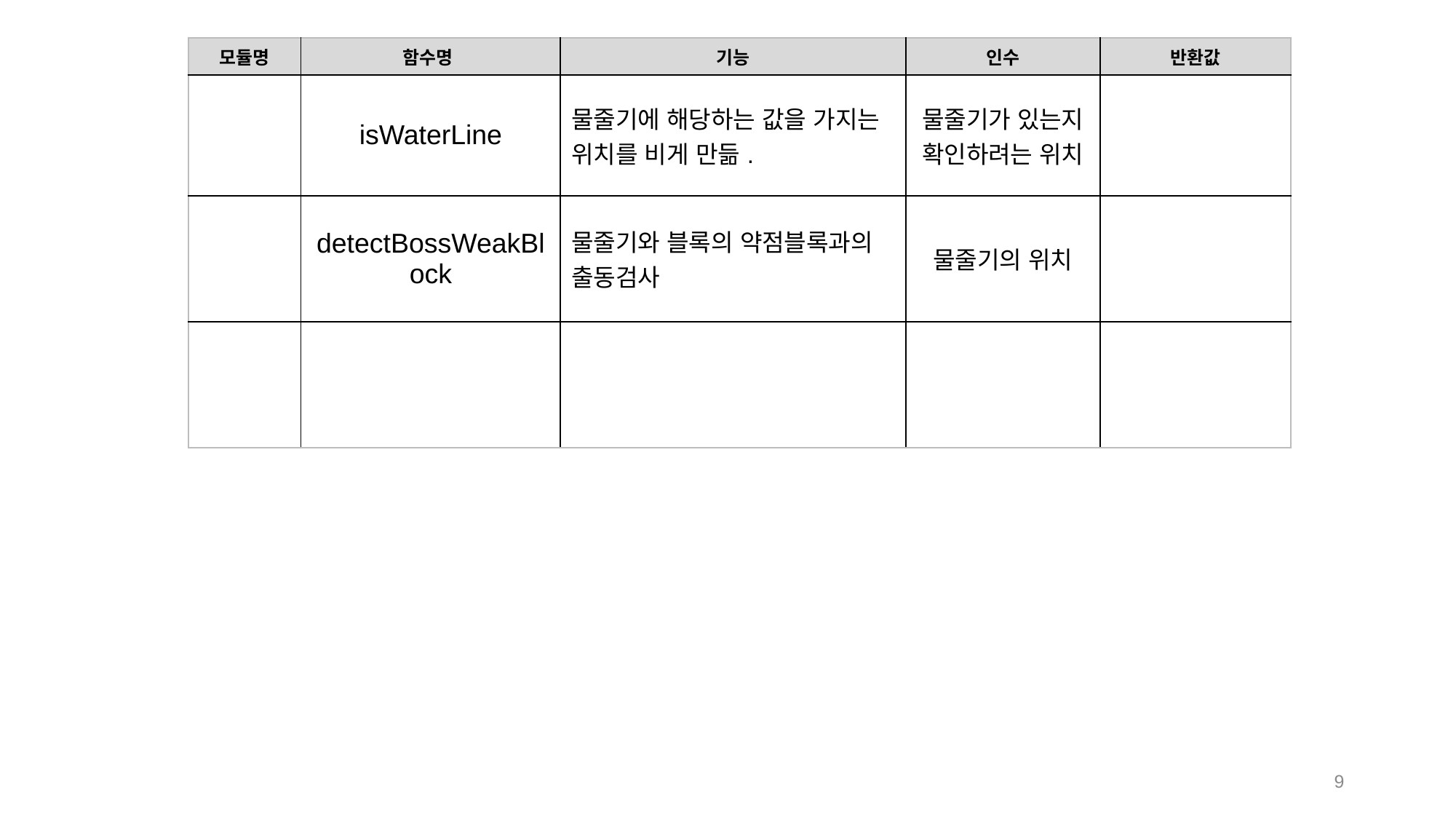

| 모듈명 | 함수명 | 기능 | 인수 | 반환값 |
| --- | --- | --- | --- | --- |
|  | isWaterLine | 물줄기에 해당하는 값을 가지는 위치를 비게 만듦. | 물줄기가 있는지 확인하려는 위치 |  |
|  | detectBossWeakBlock | 물줄기와 블록의 약점블록과의 출동검사 | 물줄기의 위치 |  |
|  |  |  |  |  |
9